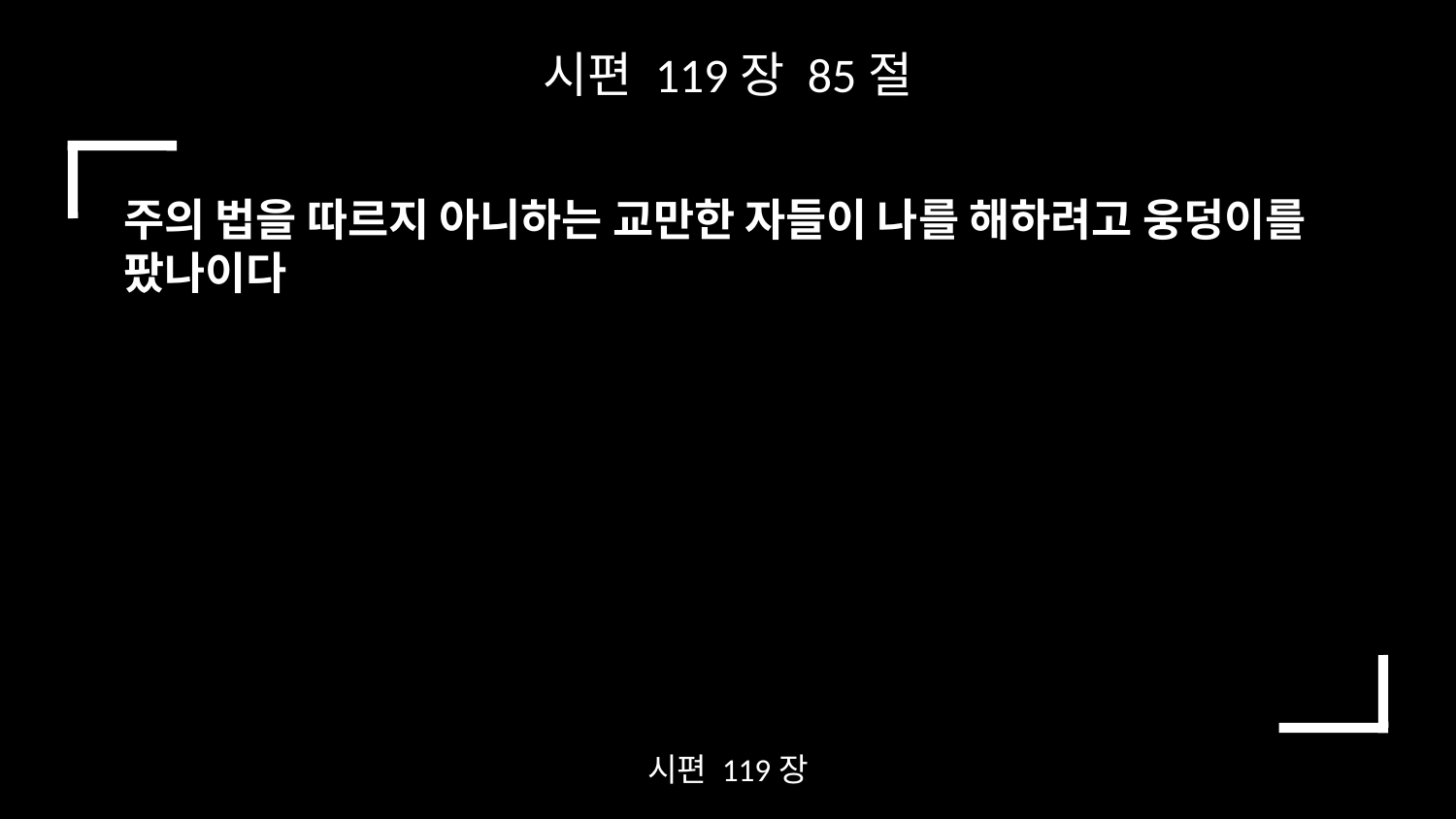

시편 119장 85절

주의 법을 따르지 아니하는 교만한 자들이 나를 해하려고 웅덩이를 팠나이다

시편 119장